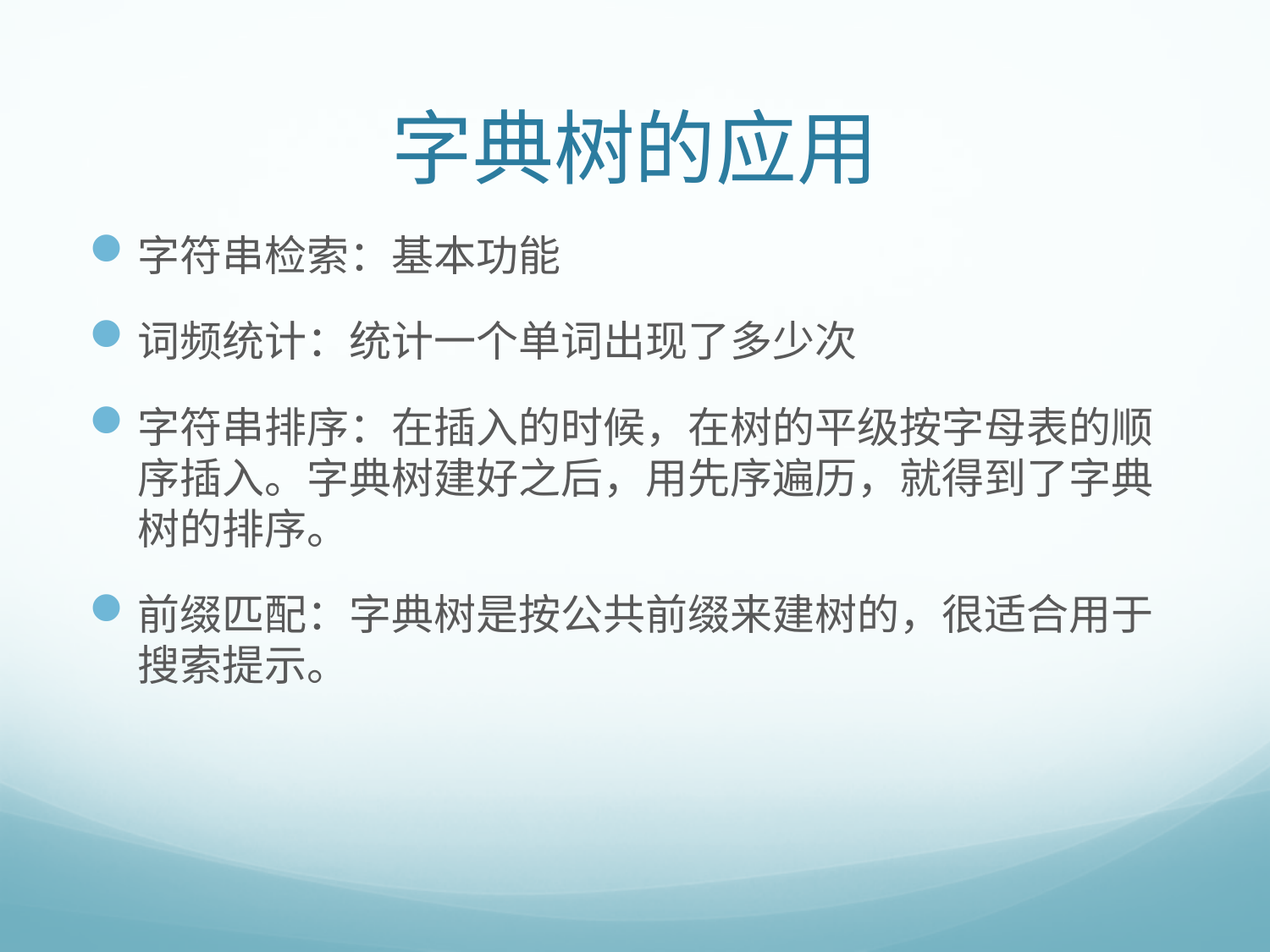

# 字典树的应用
字符串检索：基本功能
词频统计：统计一个单词出现了多少次
字符串排序：在插入的时候，在树的平级按字母表的顺序插入。字典树建好之后，用先序遍历，就得到了字典树的排序。
前缀匹配：字典树是按公共前缀来建树的，很适合用于搜索提示。